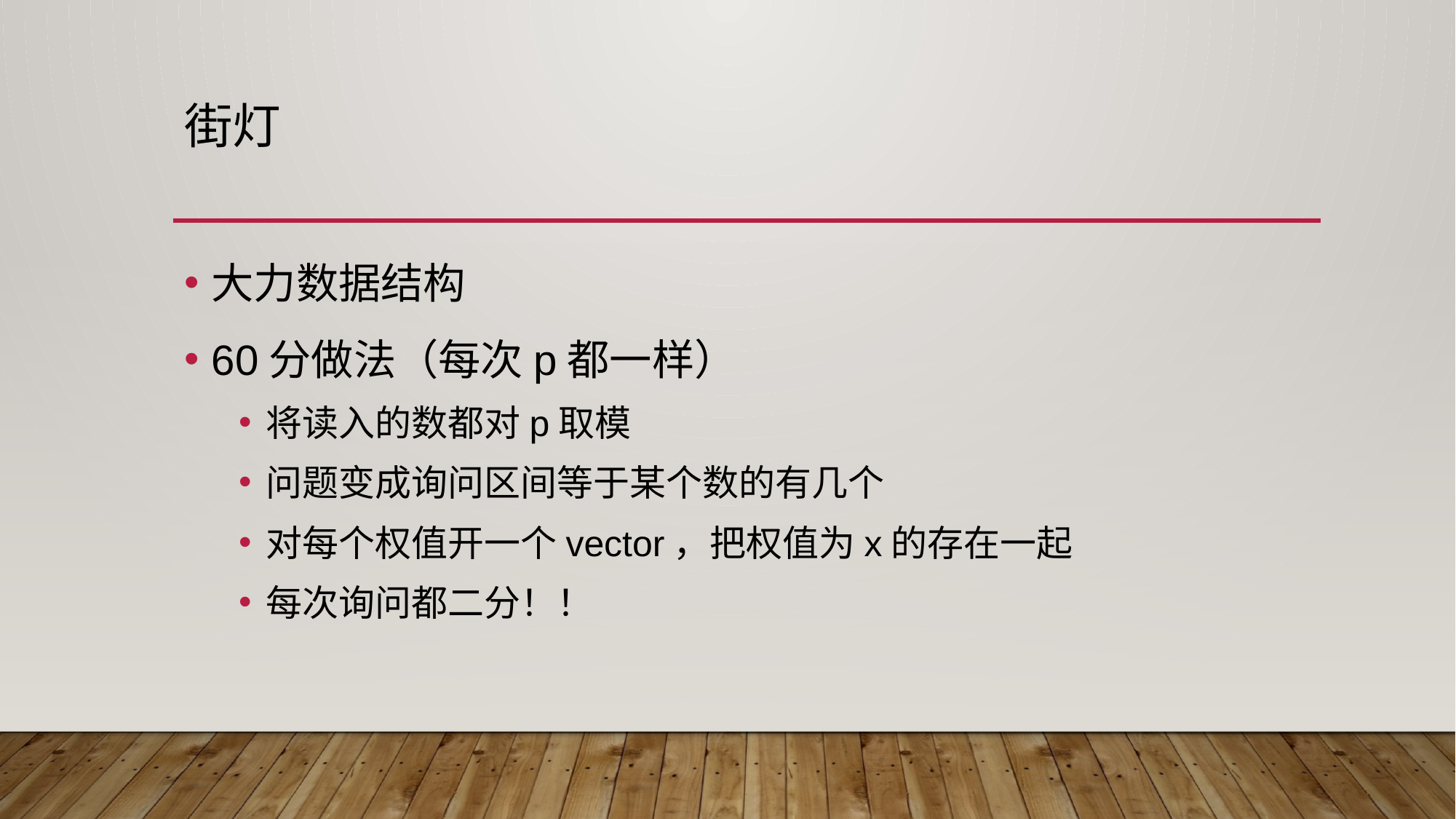

# 街灯
大力数据结构
60分做法（每次p都一样）
将读入的数都对p取模
问题变成询问区间等于某个数的有几个
对每个权值开一个vector，把权值为x的存在一起
每次询问都二分！！